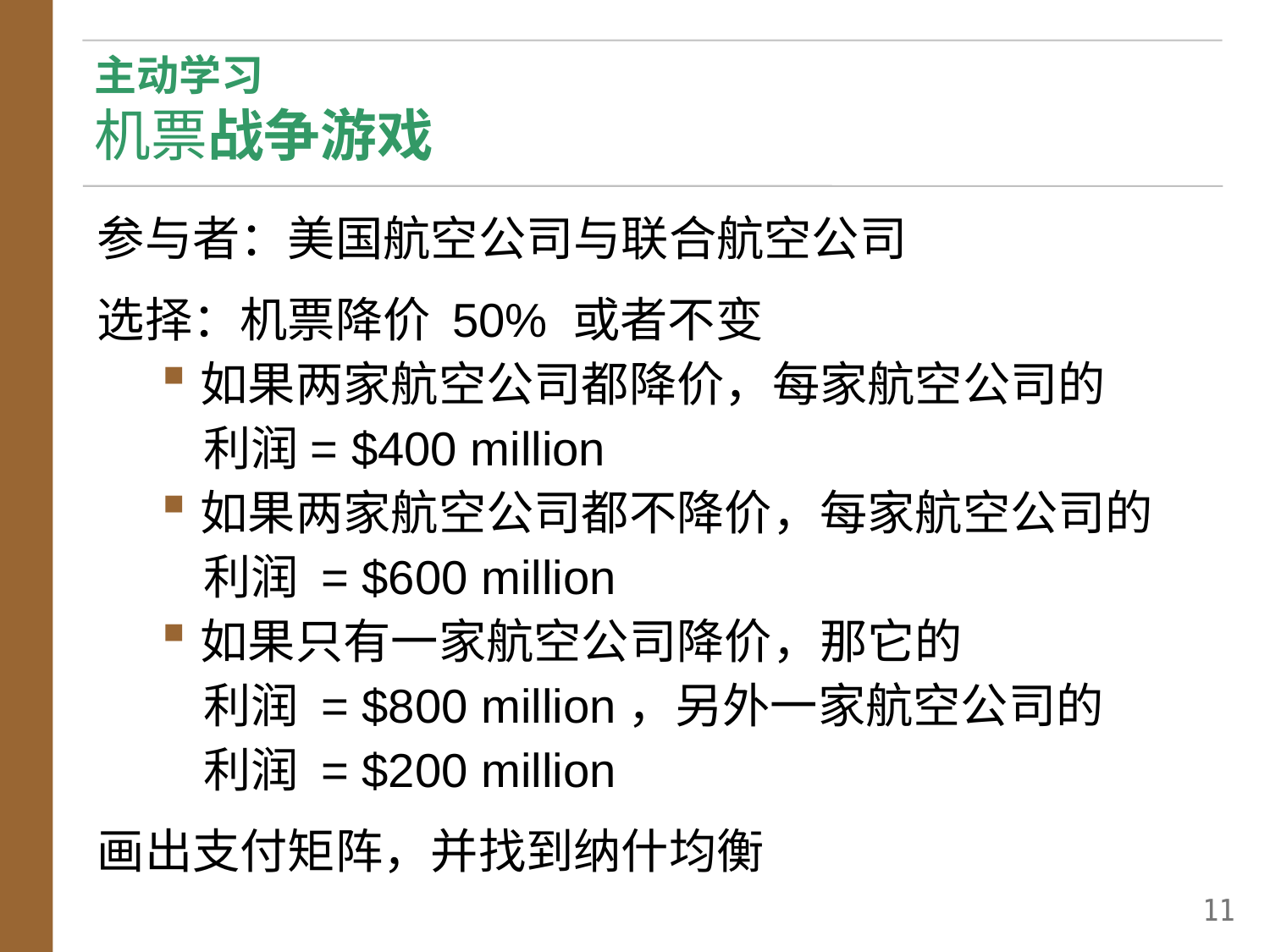

主动学习
机票战争游戏
参与者：美国航空公司与联合航空公司
选择：机票降价 50% 或者不变
如果两家航空公司都降价，每家航空公司的
   利润= $400 million
如果两家航空公司都不降价，每家航空公司的
   利润 = $600 million
如果只有一家航空公司降价，那它的
   利润 = $800 million，另外一家航空公司的
   利润 = $200 million
画出支付矩阵，并找到纳什均衡
11